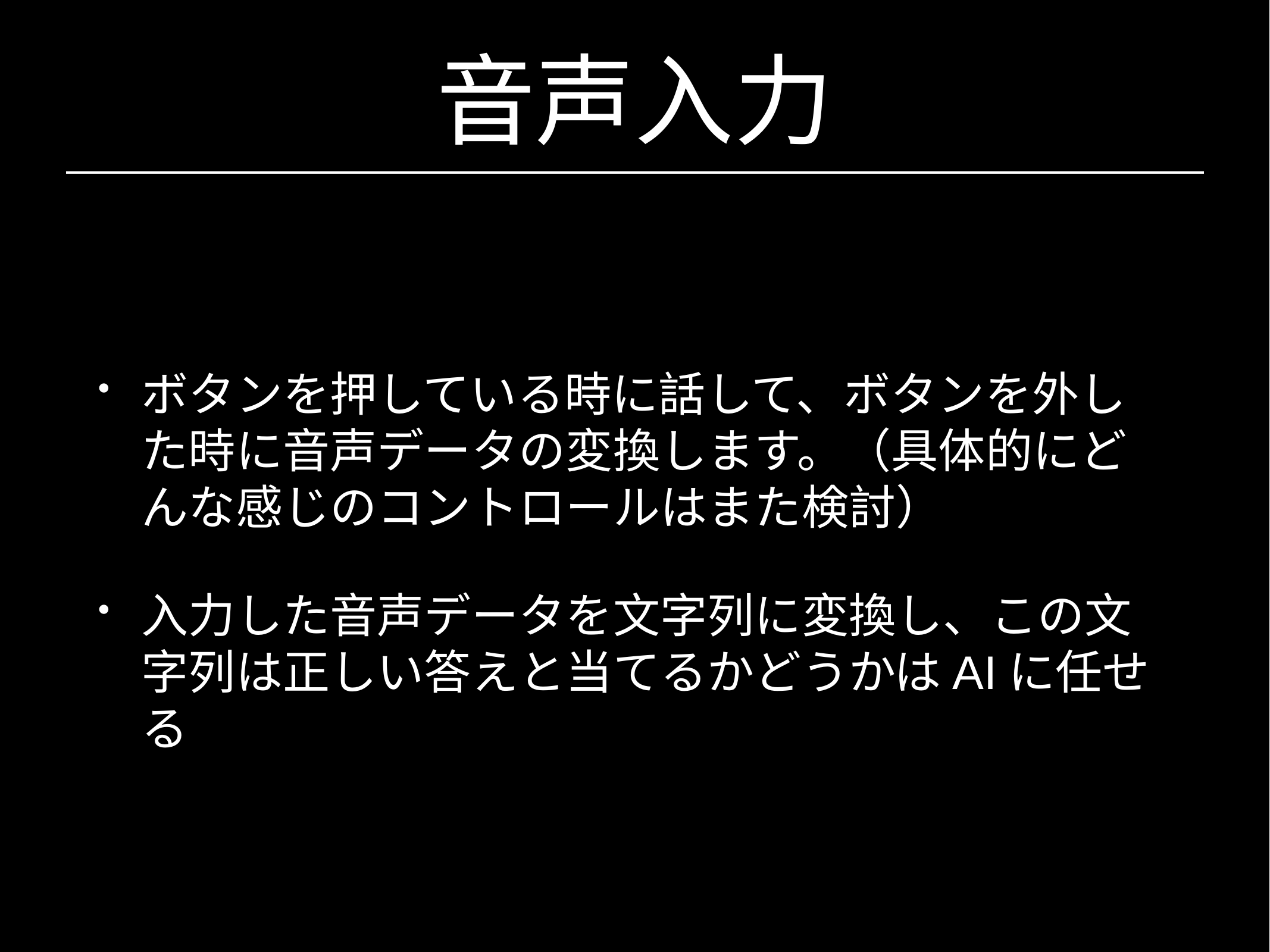

# 音声入力

ボタンを押している時に話して、ボタンを外した時に音声データの変換します。（具体的にどんな感じのコントロールはまた検討）
入力した音声データを文字列に変換し、この文字列は正しい答えと当てるかどうかはAIに任せる